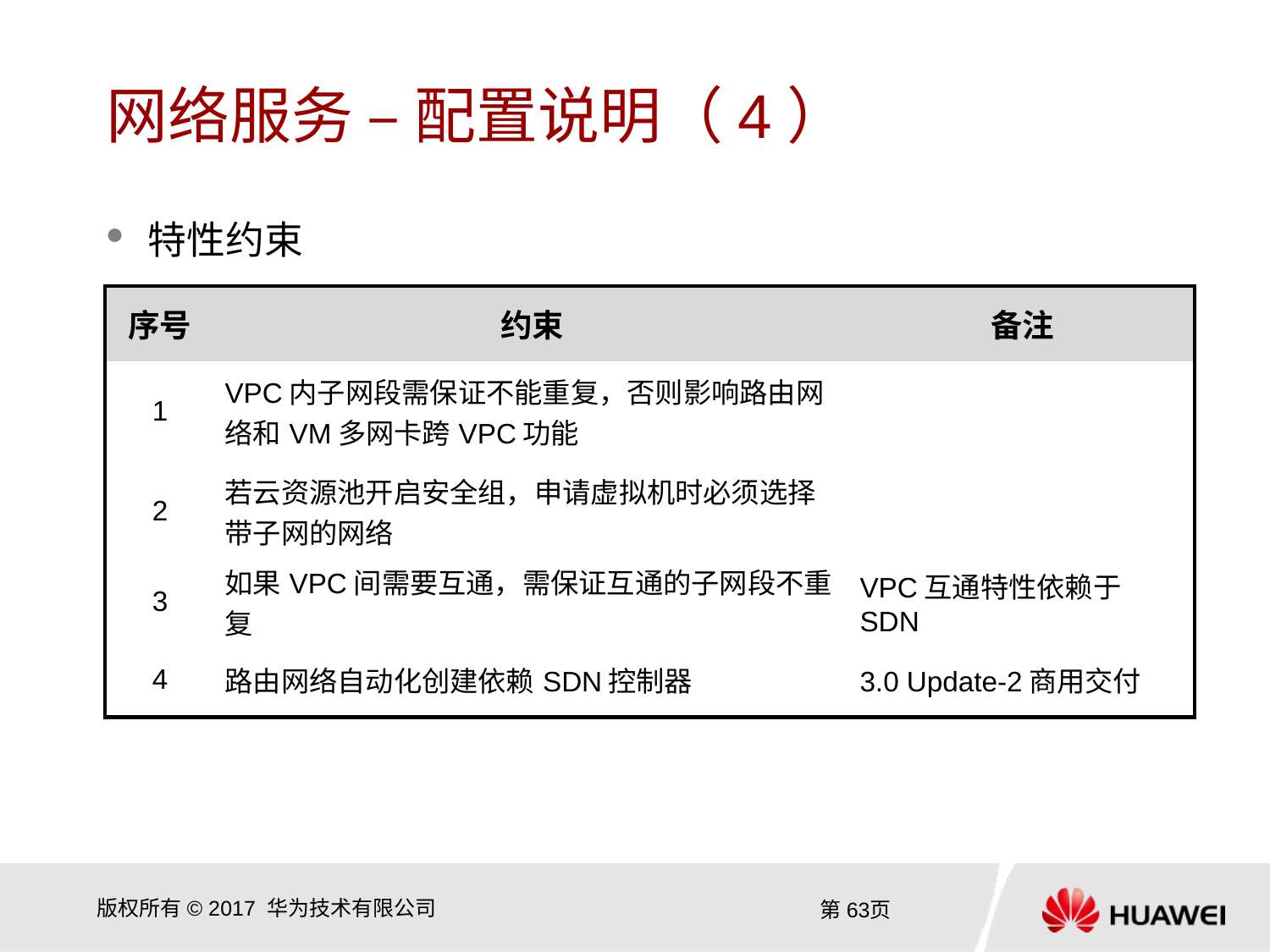

# 网络服务 – 配置说明（4）
特性约束

| 序号 | 约束 | 备注 |
| --- | --- | --- |
| 1 | VPC内子网段需保证不能重复，否则影响路由网络和VM多网卡跨VPC功能 |  |
| 2 | 若云资源池开启安全组，申请虚拟机时必须选择带子网的网络 |  |
| 3 | 如果VPC间需要互通，需保证互通的子网段不重复 | VPC互通特性依赖于SDN |
| 4 | 路由网络自动化创建依赖SDN控制器 | 3.0 Update-2商用交付 |